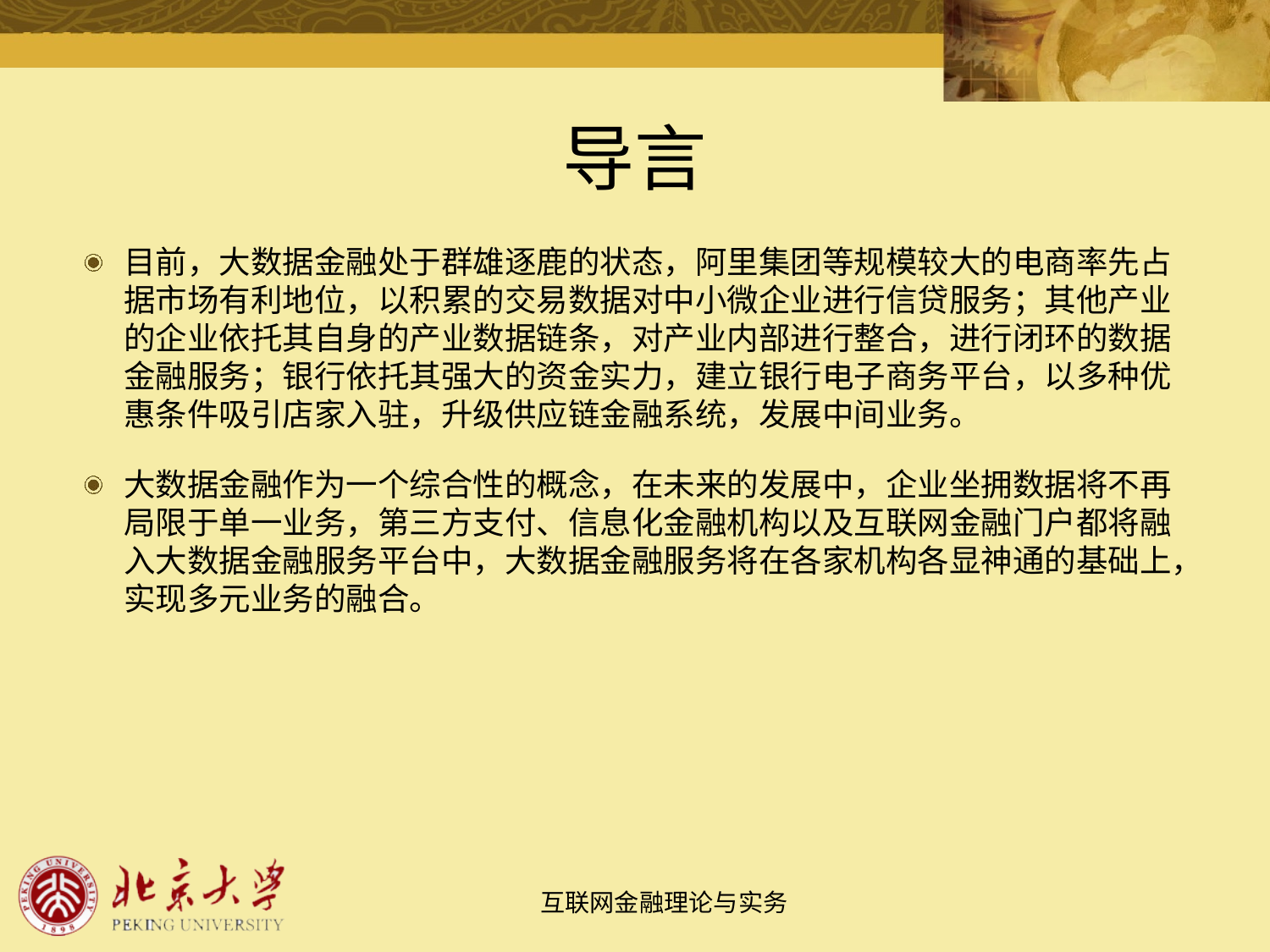

# 导言
目前，大数据金融处于群雄逐鹿的状态，阿里集团等规模较大的电商率先占据市场有利地位，以积累的交易数据对中小微企业进行信贷服务；其他产业的企业依托其自身的产业数据链条，对产业内部进行整合，进行闭环的数据金融服务；银行依托其强大的资金实力，建立银行电子商务平台，以多种优惠条件吸引店家入驻，升级供应链金融系统，发展中间业务。
大数据金融作为一个综合性的概念，在未来的发展中，企业坐拥数据将不再局限于单一业务，第三方支付、信息化金融机构以及互联网金融门户都将融入大数据金融服务平台中，大数据金融服务将在各家机构各显神通的基础上，实现多元业务的融合。